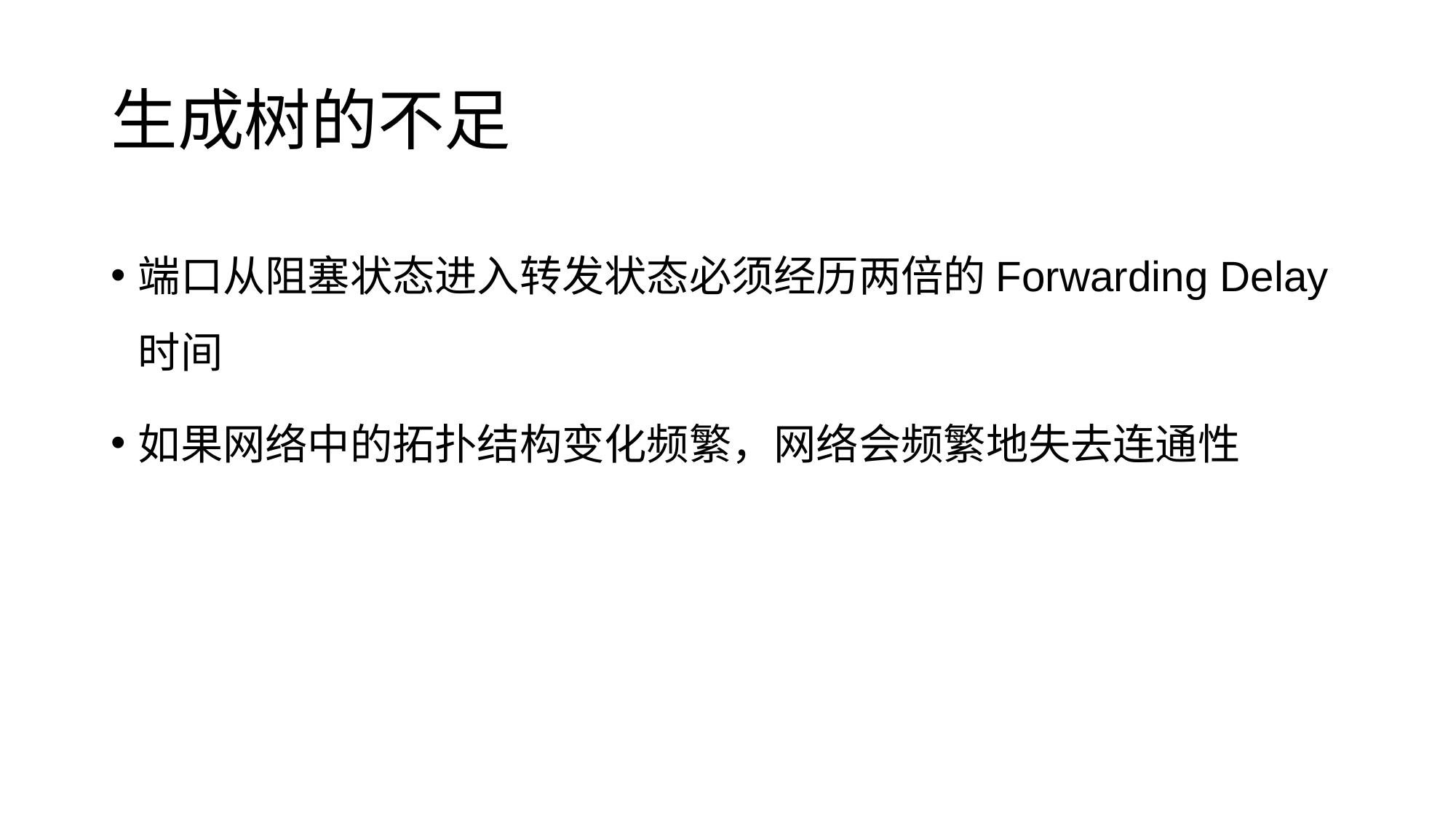

# 生成树的不足
端口从阻塞状态进入转发状态必须经历两倍的Forwarding Delay时间
如果网络中的拓扑结构变化频繁，网络会频繁地失去连通性